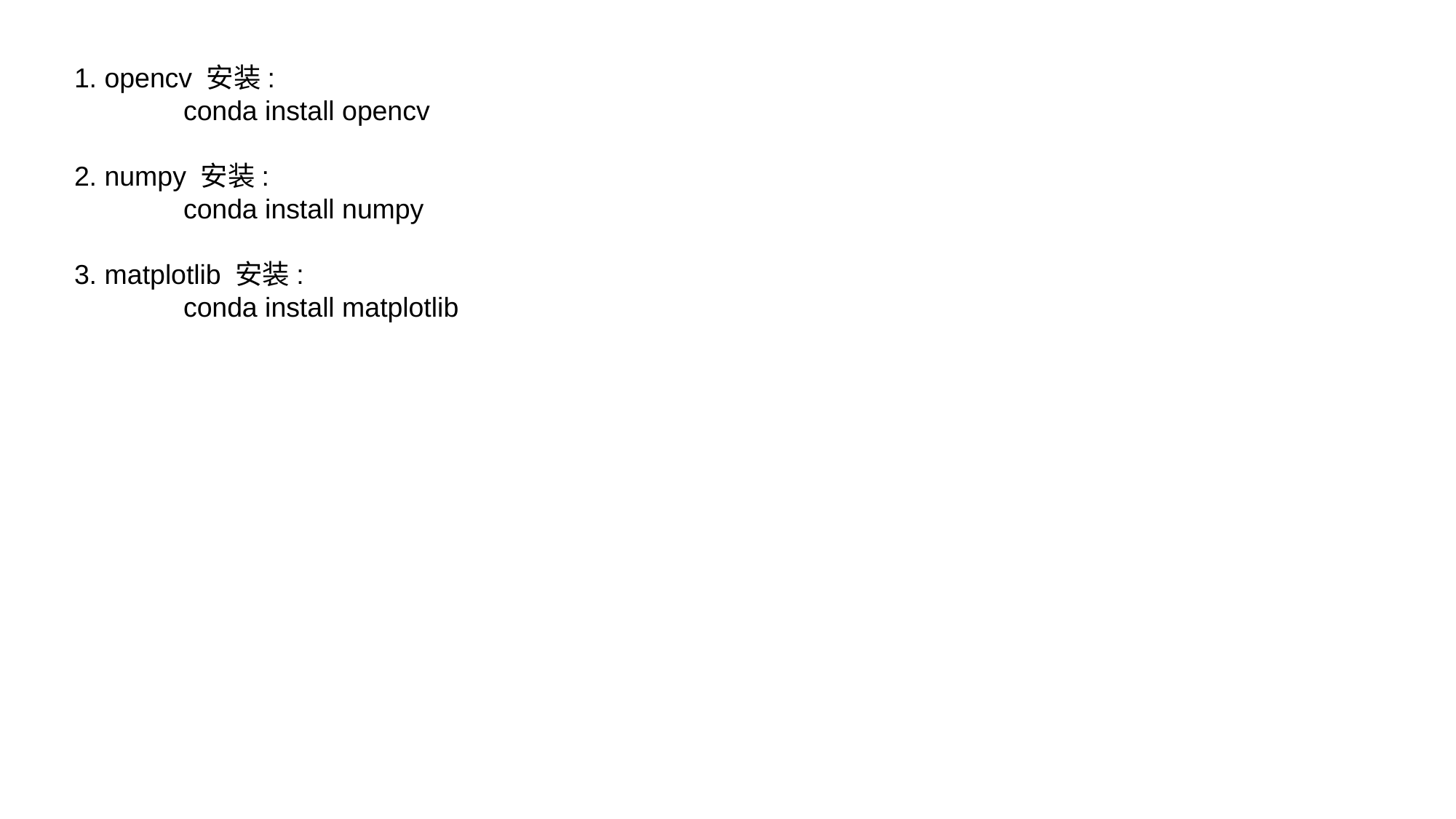

1. opencv 安装:
	conda install opencv

2. numpy 安装:
	conda install numpy

3. matplotlib 安装:
	conda install matplotlib